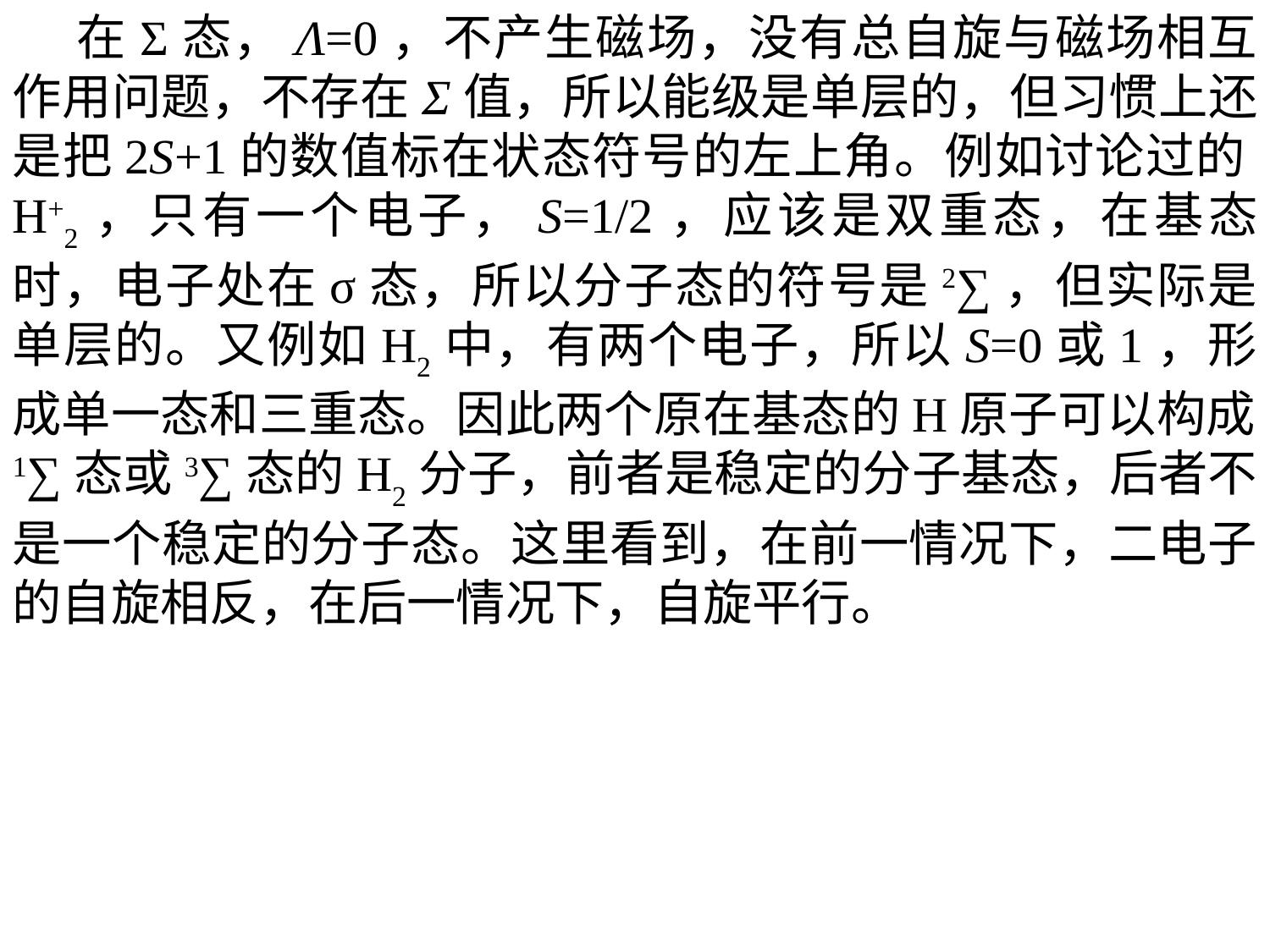

在Σ态，Λ=0，不产生磁场，没有总自旋与磁场相互作用问题，不存在Σ值，所以能级是单层的，但习惯上还是把2S+1的数值标在状态符号的左上角。例如讨论过的H+2，只有一个电子，S=1/2，应该是双重态，在基态时，电子处在σ态，所以分子态的符号是2∑，但实际是单层的。又例如H2中，有两个电子，所以S=0或1，形成单一态和三重态。因此两个原在基态的H原子可以构成1∑态或3∑态的H2分子，前者是稳定的分子基态，后者不是一个稳定的分子态。这里看到，在前一情况下，二电子的自旋相反，在后一情况下，自旋平行。